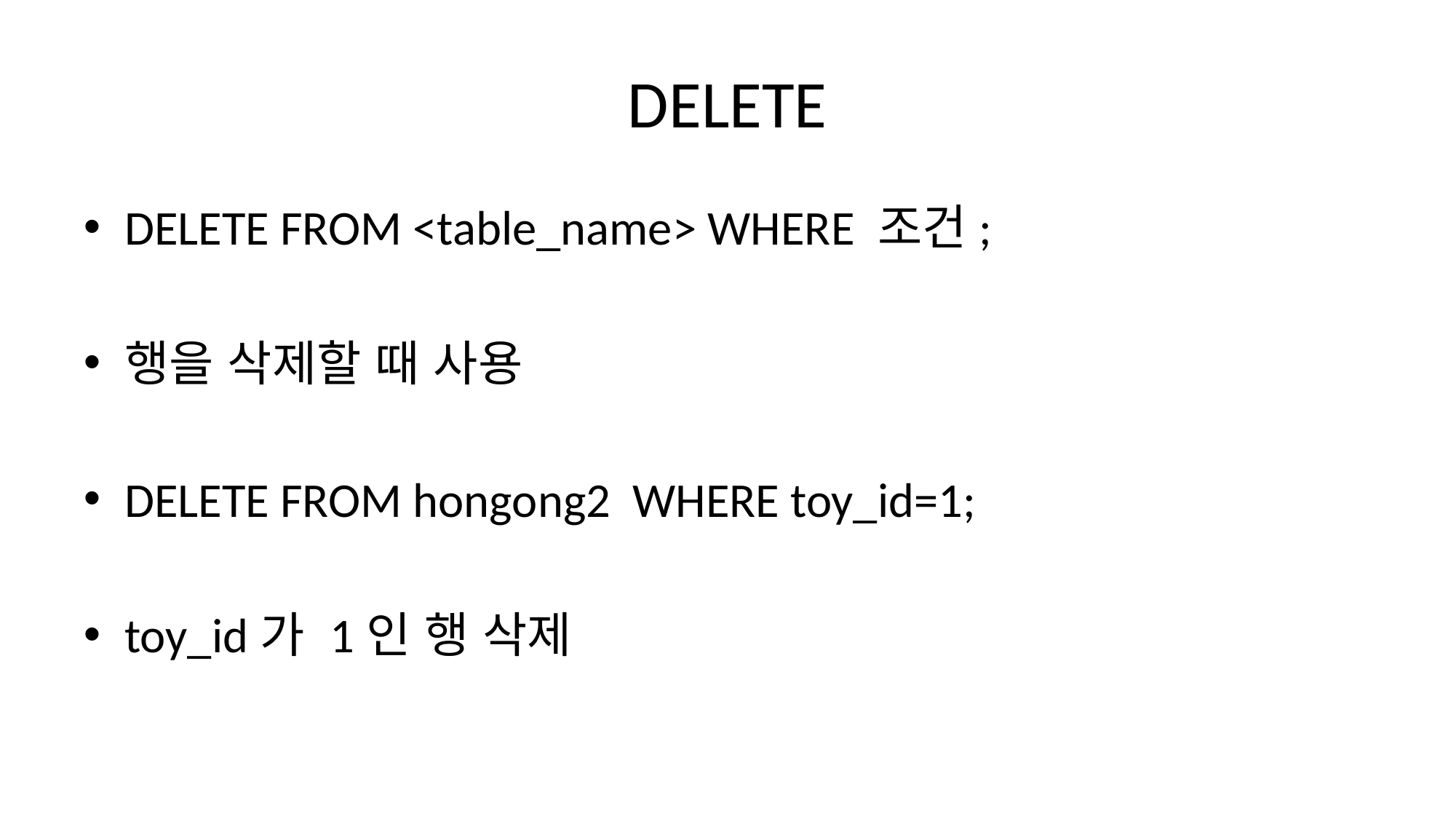

# DELETE
DELETE FROM <table_name> WHERE 조건;

행을 삭제할 때 사용

DELETE FROM hongong2  WHERE toy_id=1;

toy_id가 1인 행 삭제